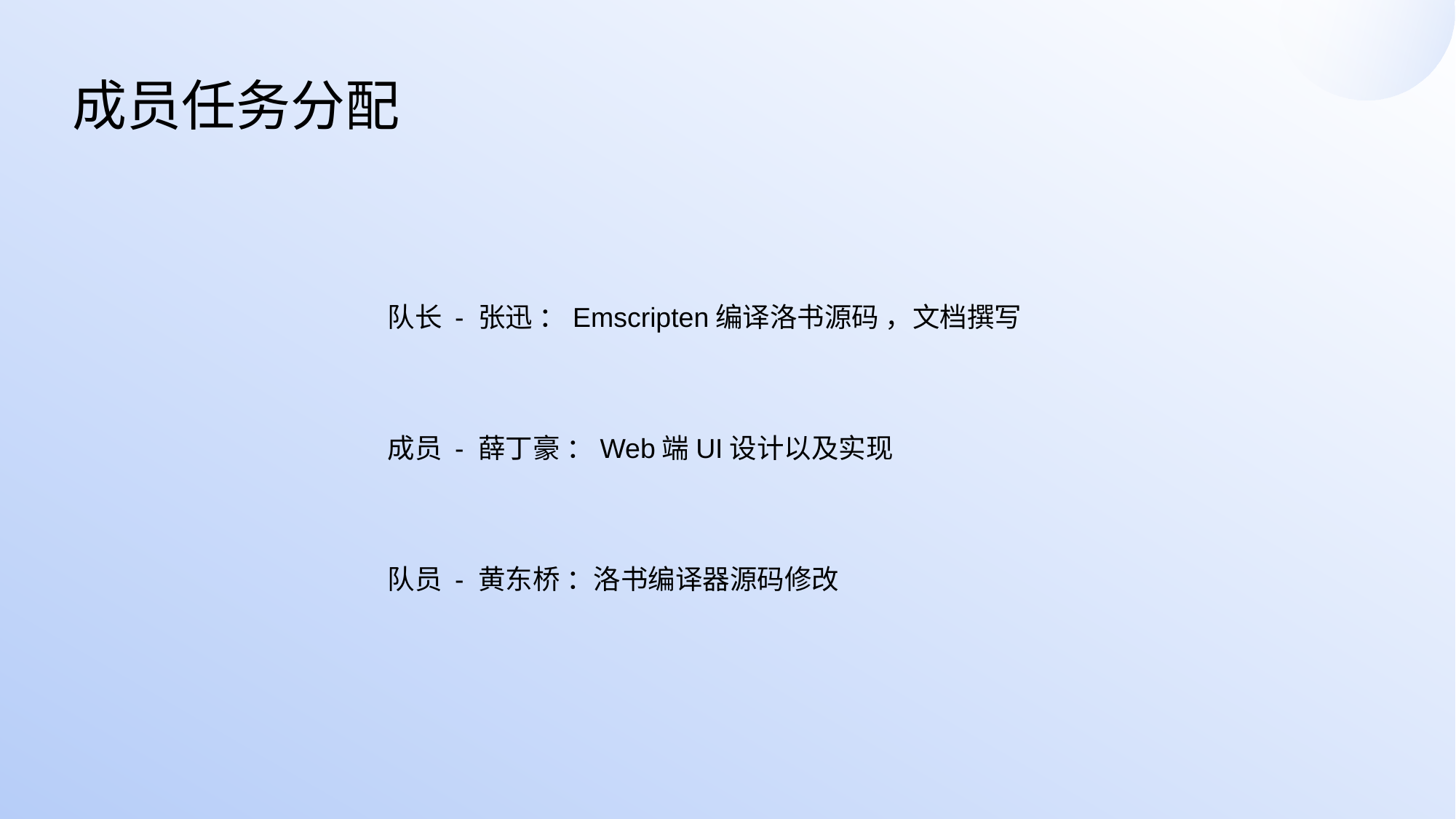

成员任务分配

队长 - 张迅 ：Emscripten编译洛书源码 ，文档撰写

成员 - 薛丁豪 ：Web端UI设计以及实现

队员 - 黄东桥 ：洛书编译器源码修改